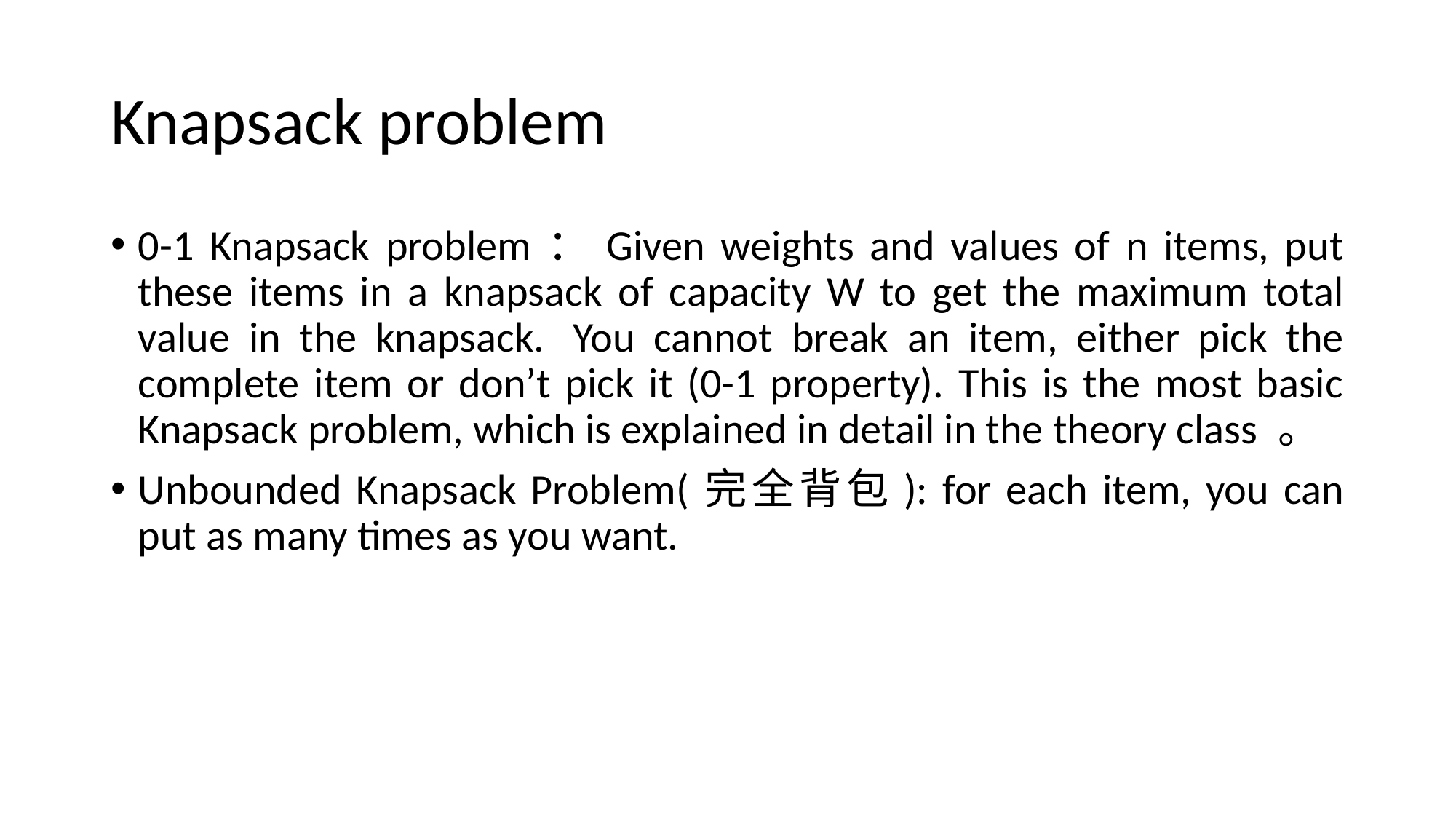

# Knapsack problem
0-1 Knapsack problem：Given weights and values of n items, put these items in a knapsack of capacity W to get the maximum total value in the knapsack.  You cannot break an item, either pick the complete item or don’t pick it (0-1 property). This is the most basic Knapsack problem, which is explained in detail in the theory class 。
Unbounded Knapsack Problem(完全背包): for each item, you can put as many times as you want.